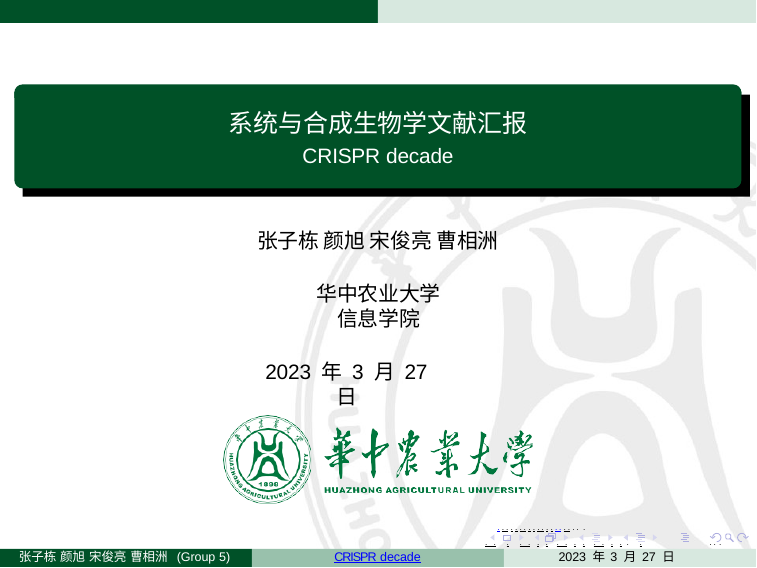

系统与合成生物学文献汇报
CRISPR decade
张子栋 颜旭 宋俊亮 曹相洲

华中农业大学 信息学院

2023 年 3 月 27 日

. . . . . . . . . . . . . . . . . . . .
.   .     .     .   .   .   .    .   .   .   .    .   .   .   . .     .	. . .
2023 年 3 月 27 日	1 / 22
张子栋 颜旭 宋俊亮 曹相洲 (Group 5)
CRISPR decade